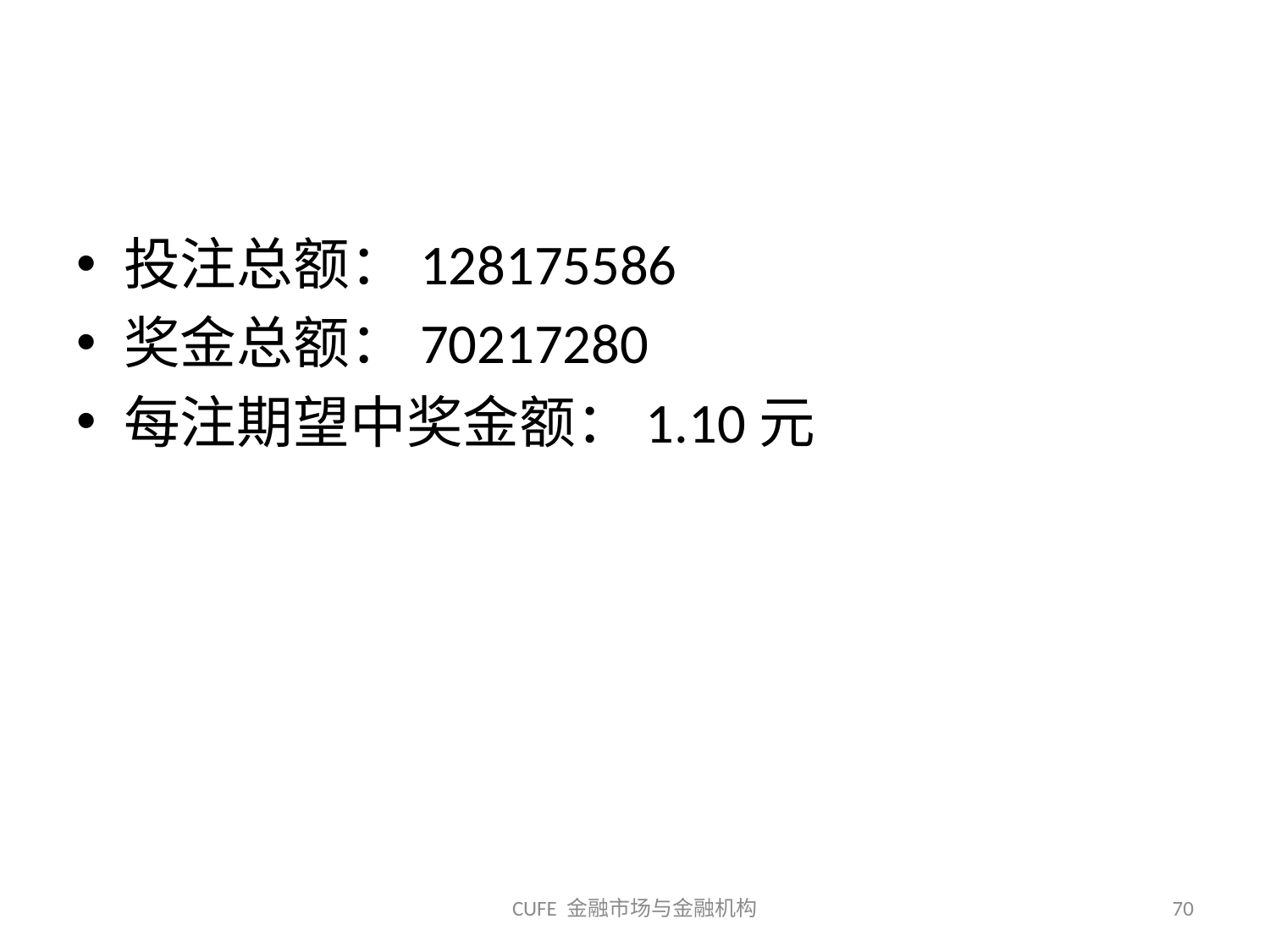

#
投注总额：128175586
奖金总额：70217280
每注期望中奖金额：1.10元
CUFE 金融市场与金融机构
70